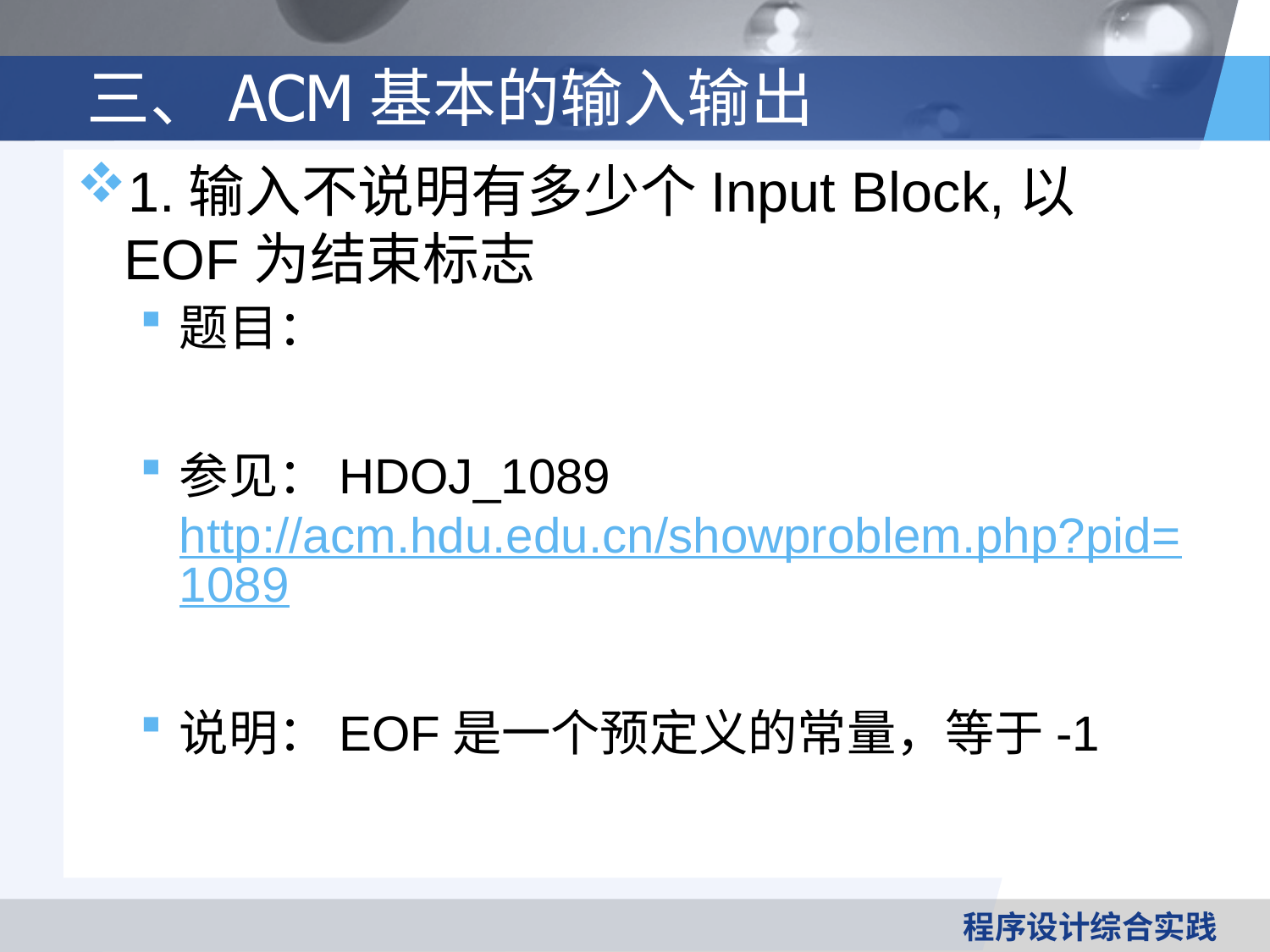

# 三、ACM基本的输入输出
1.输入不说明有多少个Input Block,以EOF为结束标志
题目：

参见：HDOJ_1089 http://acm.hdu.edu.cn/showproblem.php?pid=1089

说明：EOF是一个预定义的常量，等于-1